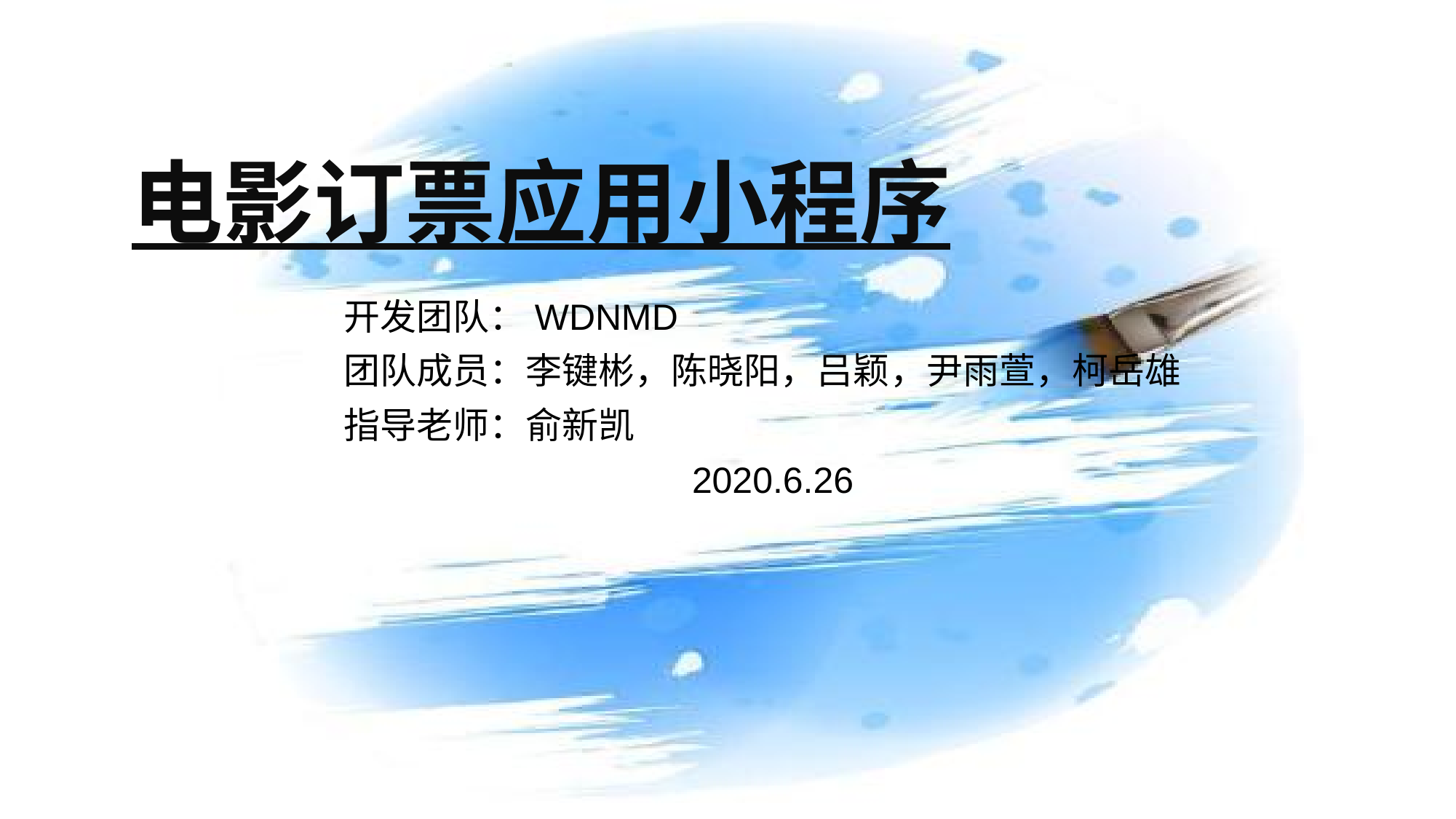

# 电影订票应用小程序
开发团队：WDNMD
团队成员：李键彬，陈晓阳，吕颖，尹雨萱，柯岳雄
指导老师：俞新凯
2020.6.26